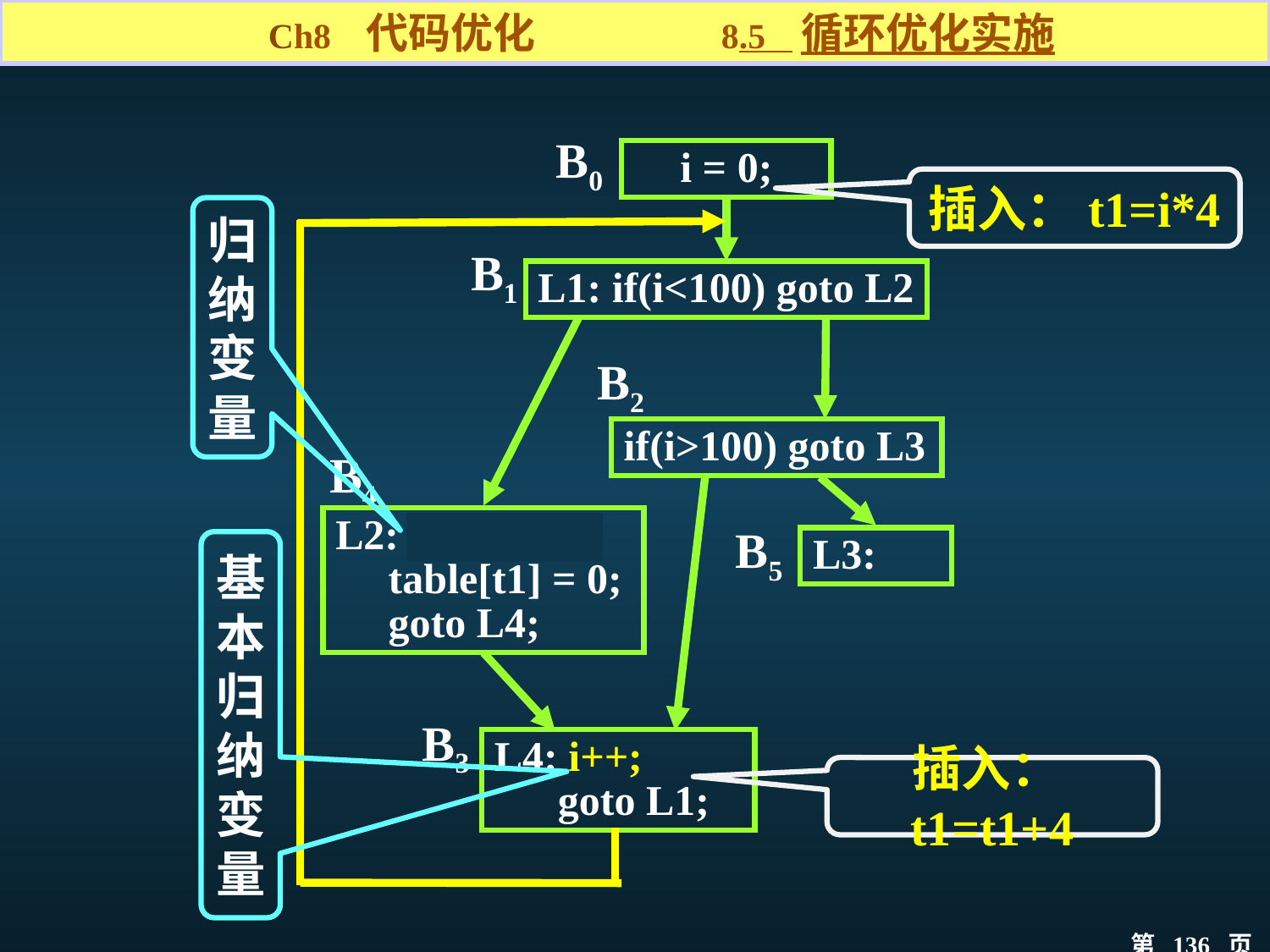

Ch8   代码优化                      8.5   循环优化实施
B0
i = 0;
插入：t1=i*4
归纳变量
B1
L1: if(i<100) goto L2
B2
if(i>100) goto L3
B4
L2: t1 = i * 4;
     table[t1] = 0;
     goto L4;
B5

L3:
基本归纳变量
B3
L4: i++;
      goto L1;
插入：t1=t1+4